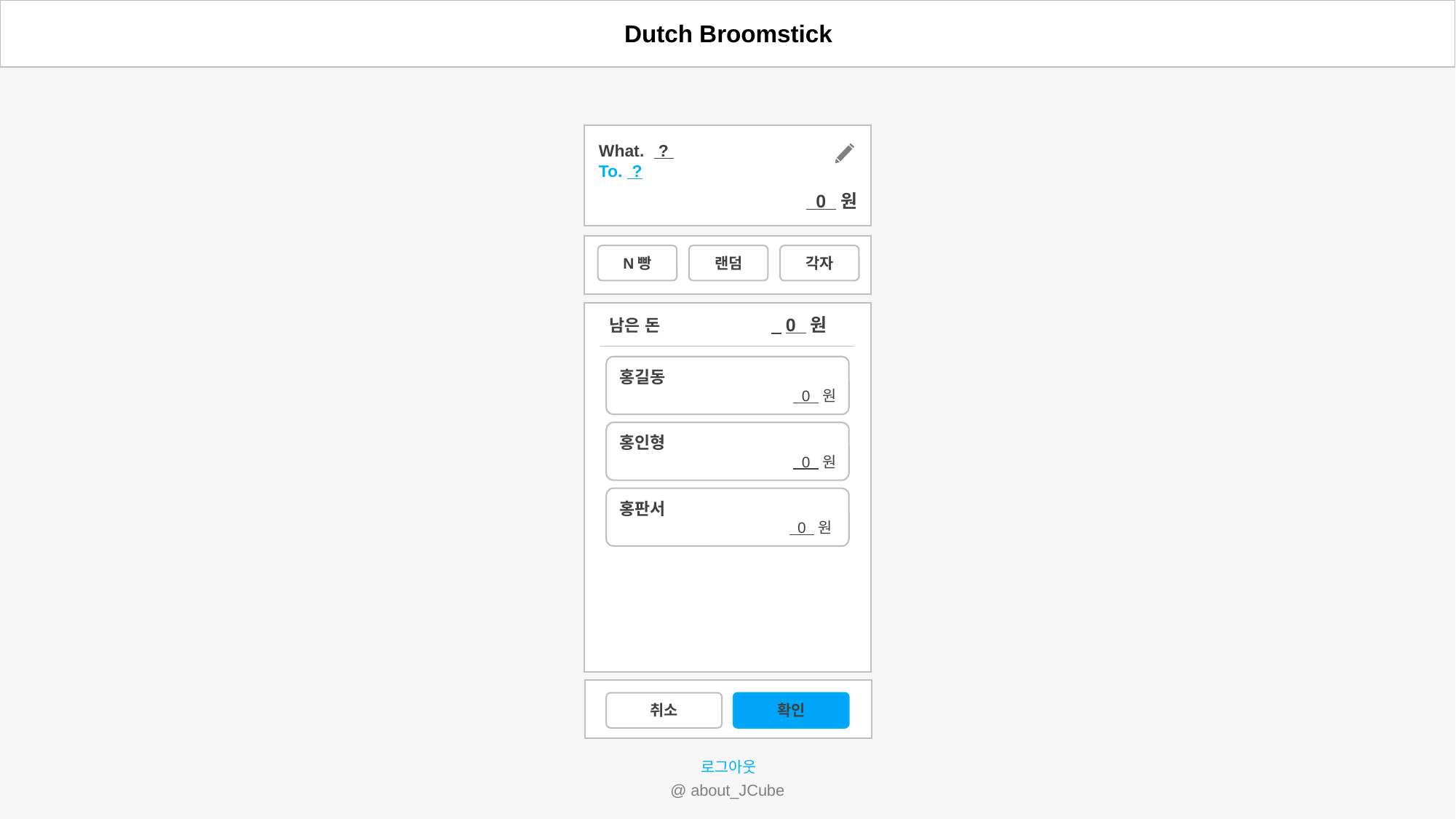

Dutch Broomstick

What.   ?
To.  ?

  0  원

N빵
랜덤
각자
  남은 돈	                0  원

홍길동
  0  원
홍인형
  0  원
홍판서
  0  원

취소
확인
로그아웃
@ about_JCube